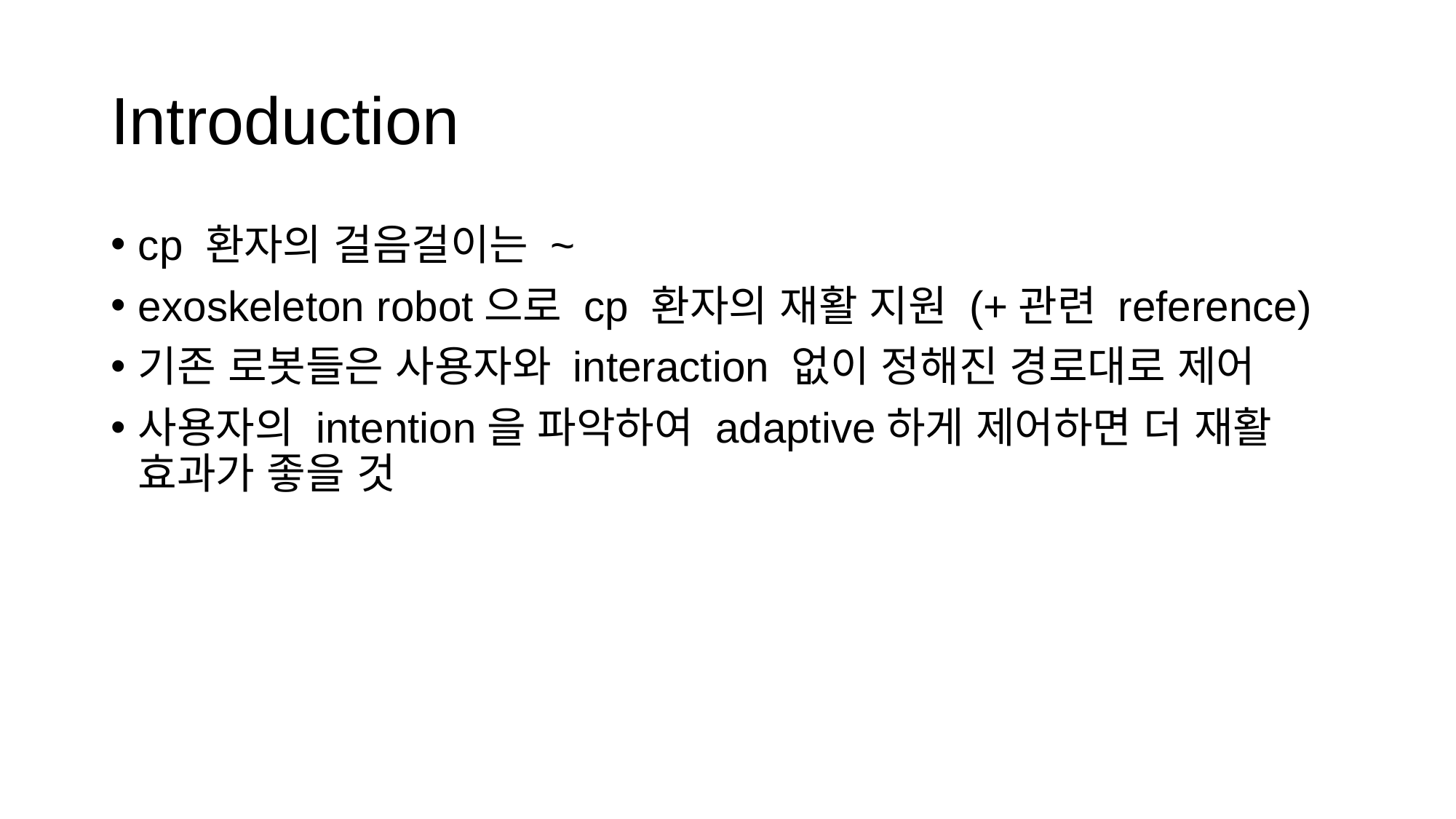

# Introduction
cp 환자의 걸음걸이는 ~
exoskeleton robot으로 cp 환자의 재활 지원 (+관련 reference)
기존 로봇들은 사용자와 interaction 없이 정해진 경로대로 제어
사용자의 intention을 파악하여 adaptive하게 제어하면 더 재활 효과가 좋을 것